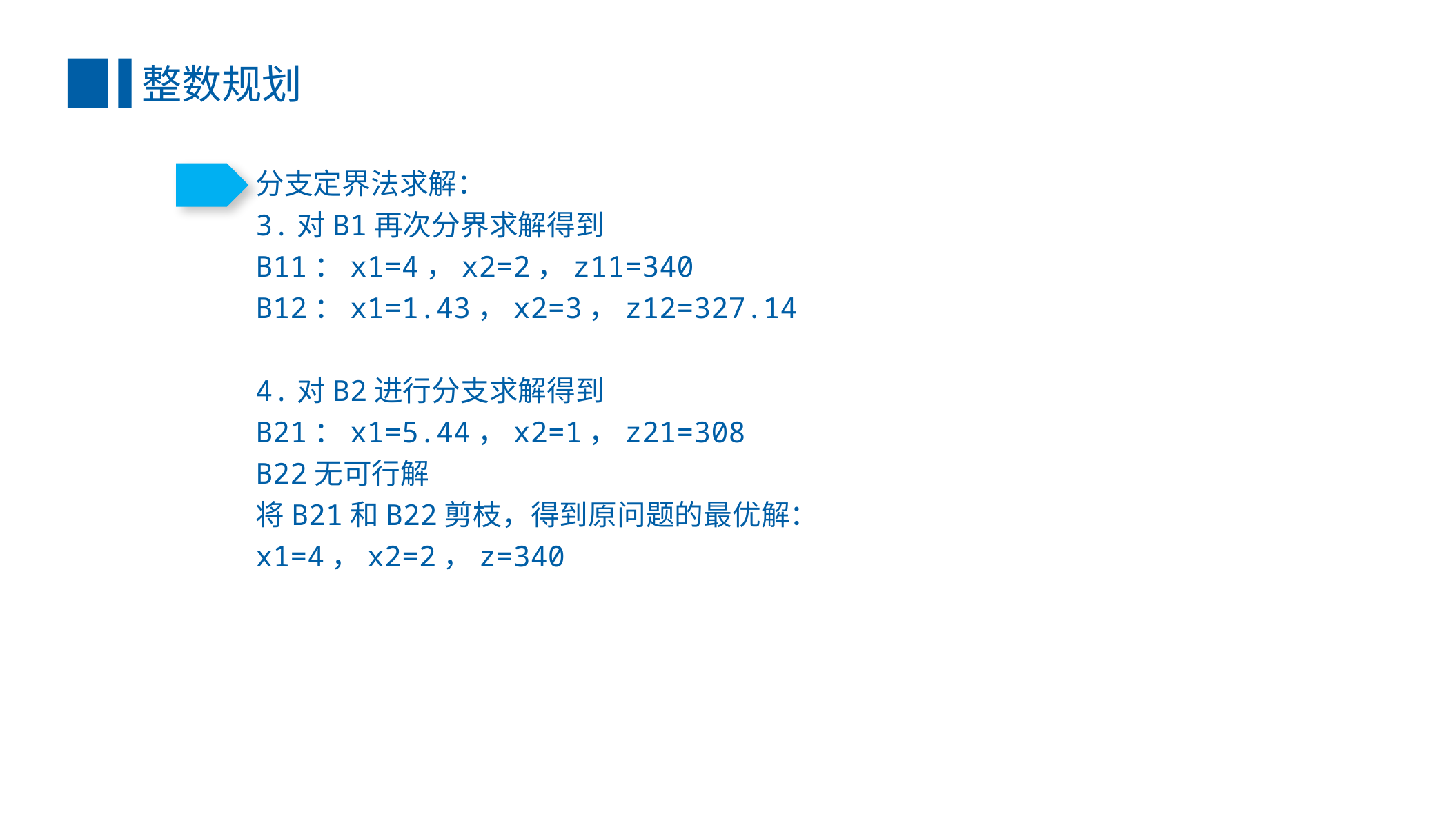

整数规划

分支定界法求解：
3.对B1再次分界求解得到
B11：x1=4，x2=2，z11=340
B12：x1=1.43，x2=3，z12=327.14

4.对B2进行分支求解得到
B21：x1=5.44，x2=1，z21=308
B22无可行解
将B21和B22剪枝，得到原问题的最优解：
x1=4，x2=2，z=340